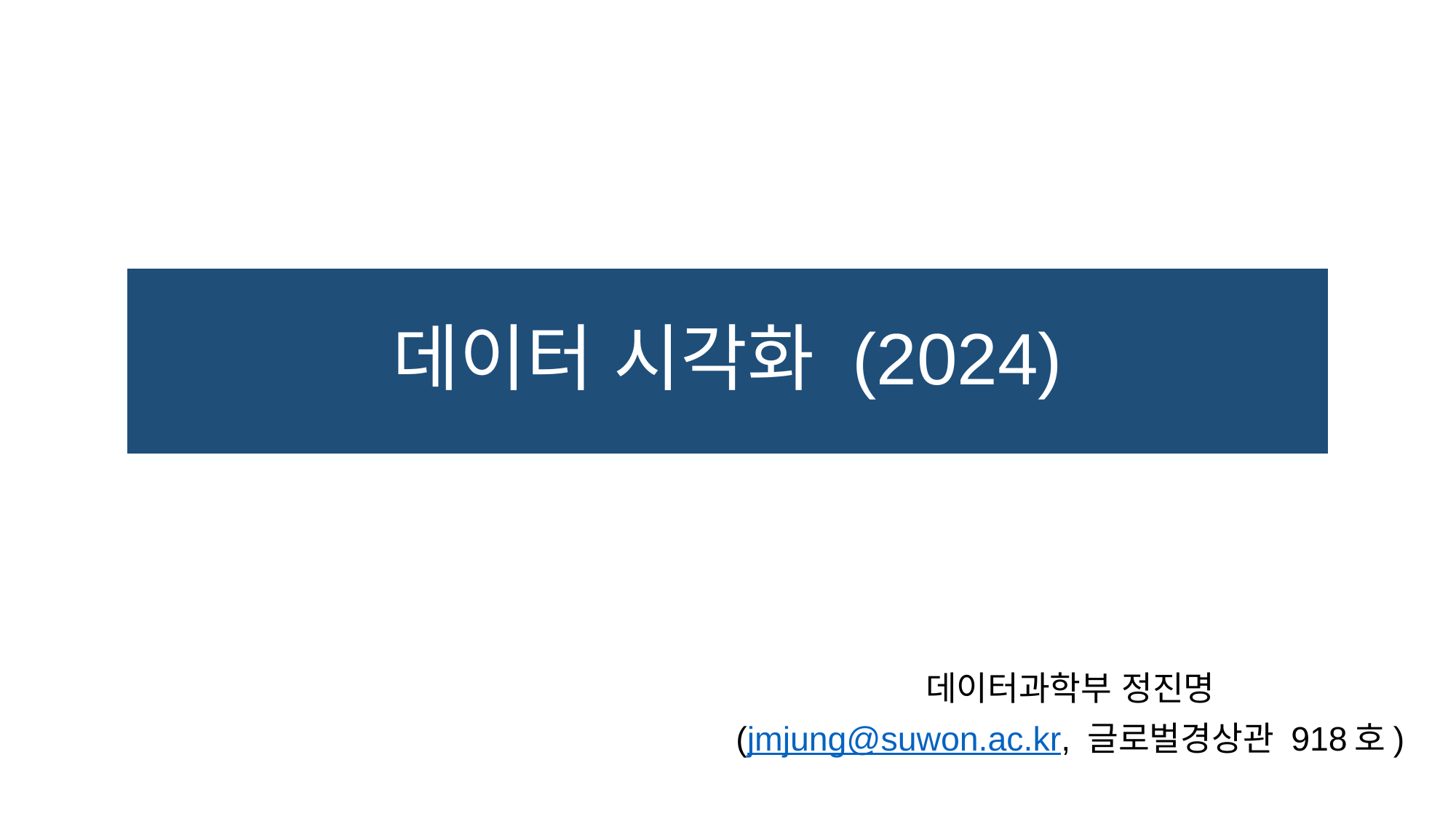

# 데이터 시각화 (2024)
데이터과학부 정진명
(jmjung@suwon.ac.kr, 글로벌경상관 918호)